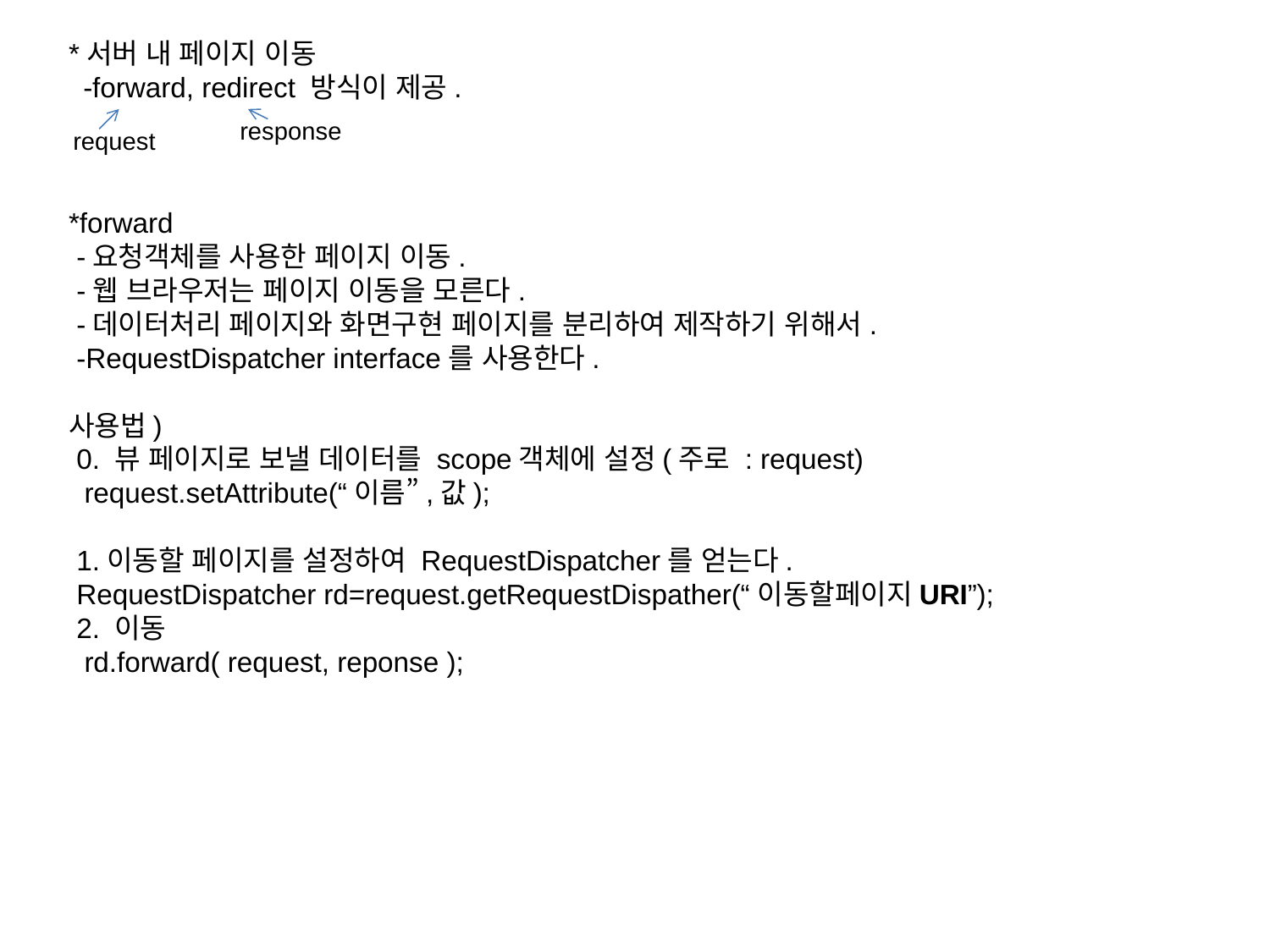

*서버 내 페이지 이동
 -forward, redirect 방식이 제공.

*forward
 -요청객체를 사용한 페이지 이동.
 -웹 브라우저는 페이지 이동을 모른다.
 -데이터처리 페이지와 화면구현 페이지를 분리하여 제작하기 위해서.
 -RequestDispatcher interface를 사용한다.

사용법)
 0. 뷰 페이지로 보낼 데이터를 scope객체에 설정(주로 : request)
  request.setAttribute(“이름”,값);

 1.이동할 페이지를 설정하여 RequestDispatcher를 얻는다.
 RequestDispatcher rd=request.getRequestDispather(“이동할페이지URI”);
 2. 이동
  rd.forward( request, reponse );
response
request